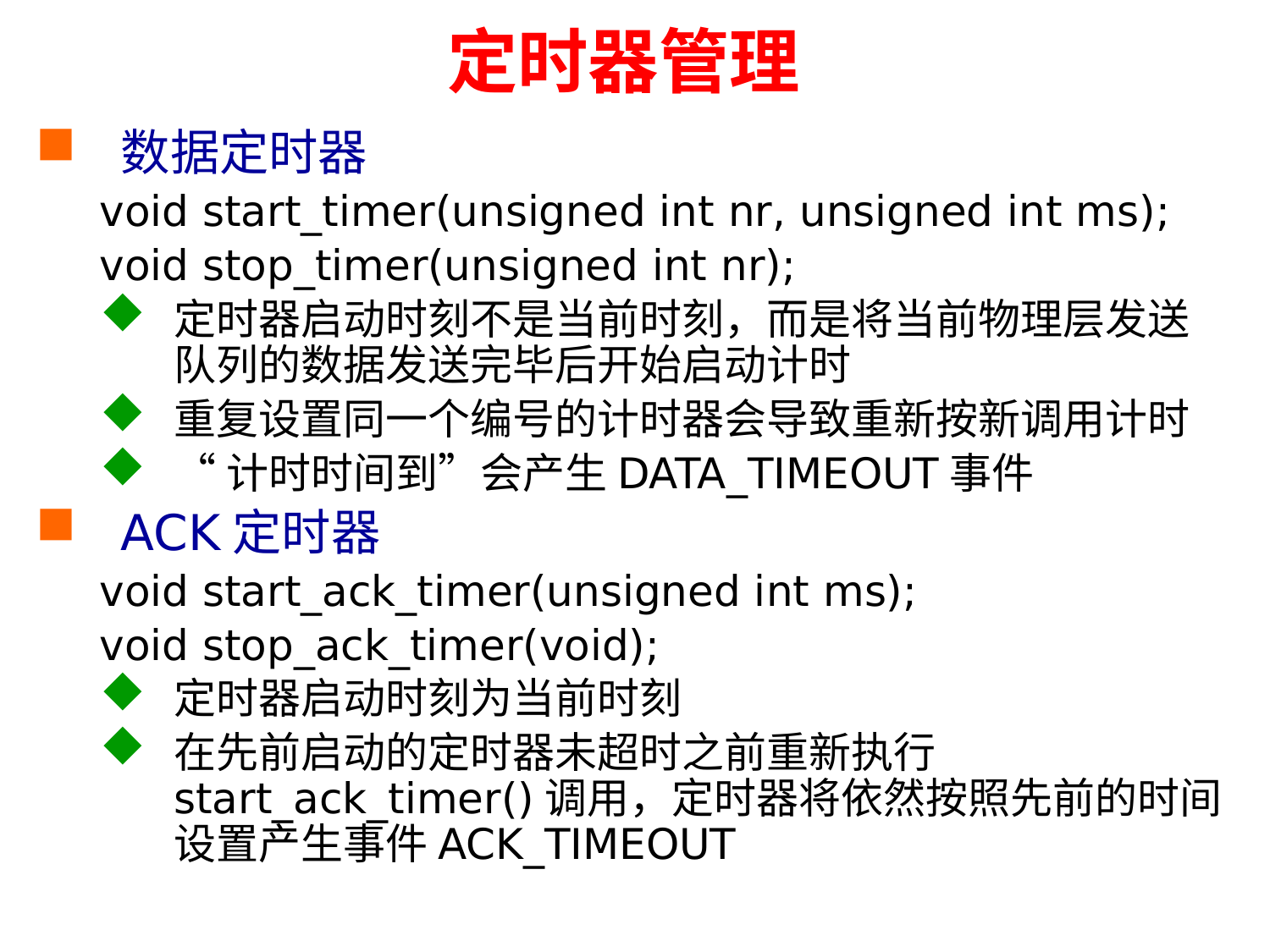

# 定时器管理
数据定时器
void start_timer(unsigned int nr, unsigned int ms);
void stop_timer(unsigned int nr);
定时器启动时刻不是当前时刻，而是将当前物理层发送队列的数据发送完毕后开始启动计时
重复设置同一个编号的计时器会导致重新按新调用计时
“计时时间到”会产生DATA_TIMEOUT事件
ACK定时器
void start_ack_timer(unsigned int ms);
void stop_ack_timer(void);
定时器启动时刻为当前时刻
在先前启动的定时器未超时之前重新执行start_ack_timer()调用，定时器将依然按照先前的时间设置产生事件ACK_TIMEOUT